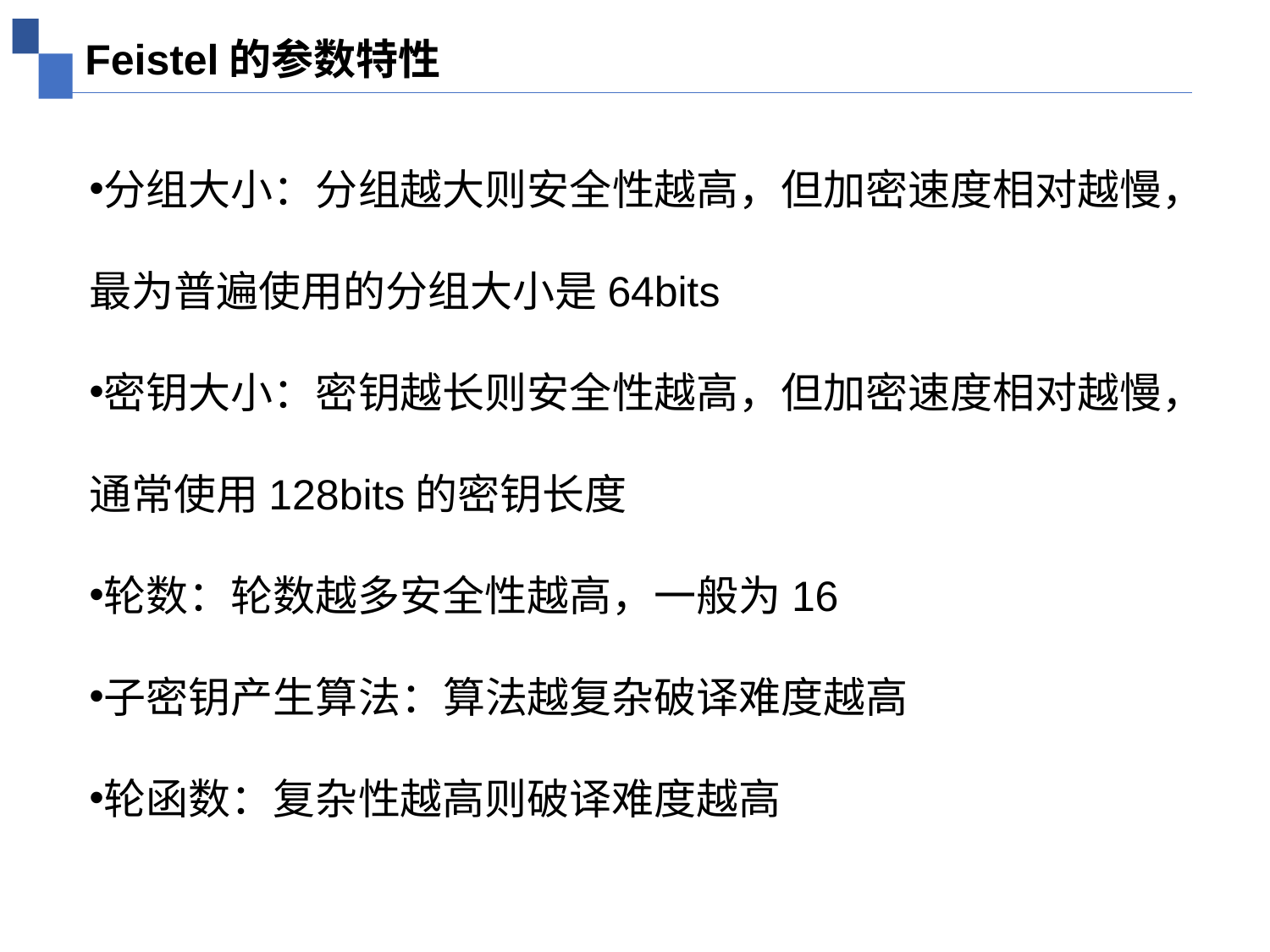

Feistel的参数特性
分组大小：分组越大则安全性越高，但加密速度相对越慢，最为普遍使用的分组大小是64bits
密钥大小：密钥越长则安全性越高，但加密速度相对越慢，通常使用128bits的密钥长度
轮数：轮数越多安全性越高，一般为16
子密钥产生算法：算法越复杂破译难度越高
轮函数：复杂性越高则破译难度越高